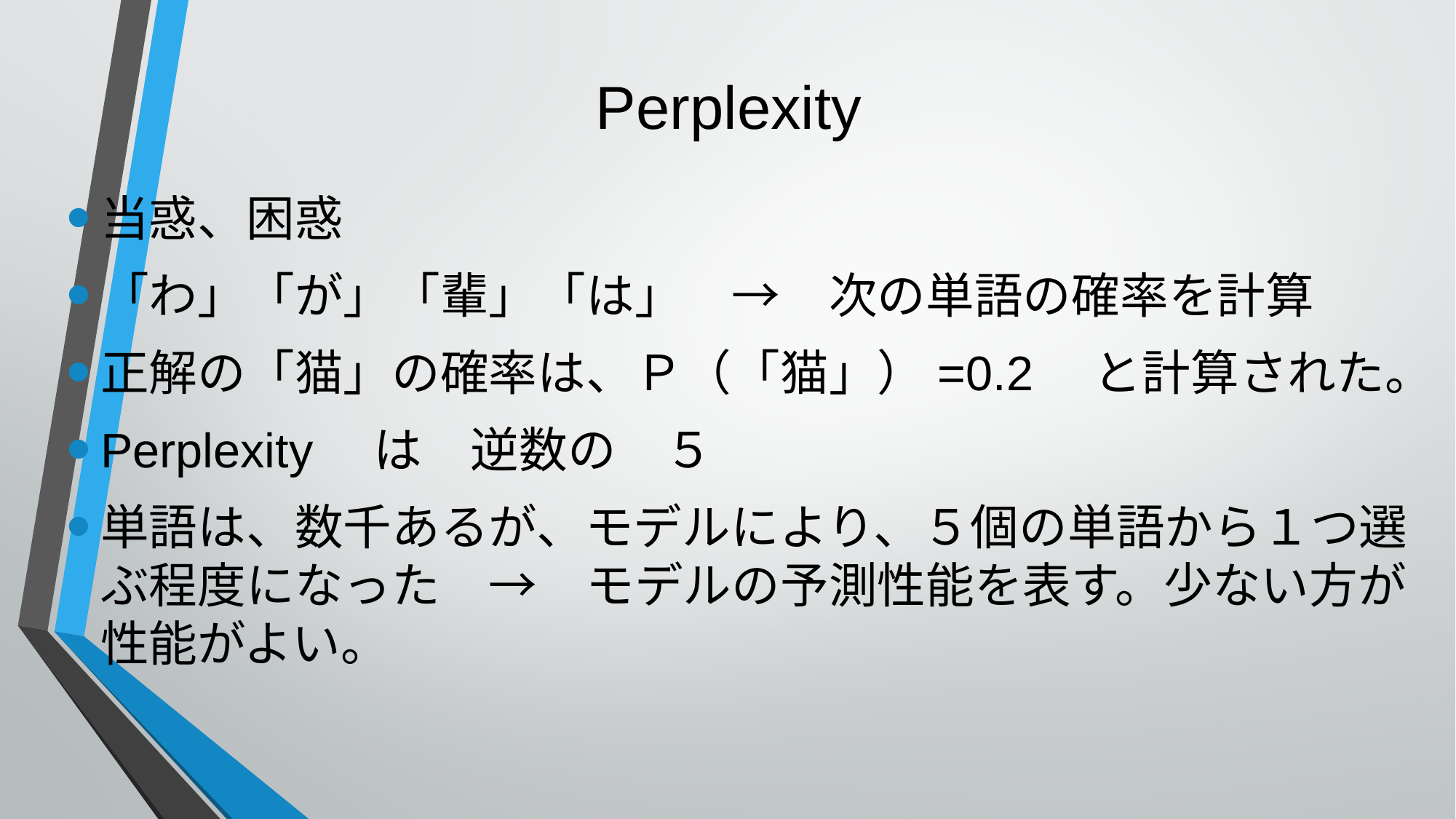

# Perplexity
当惑、困惑
「わ」「が」「輩」「は」　→　次の単語の確率を計算
正解の「猫」の確率は、Ｐ（「猫」）=0.2　と計算された。
Perplexity　は　逆数の　５
単語は、数千あるが、モデルにより、５個の単語から１つ選ぶ程度になった　→　モデルの予測性能を表す。少ない方が性能がよい。